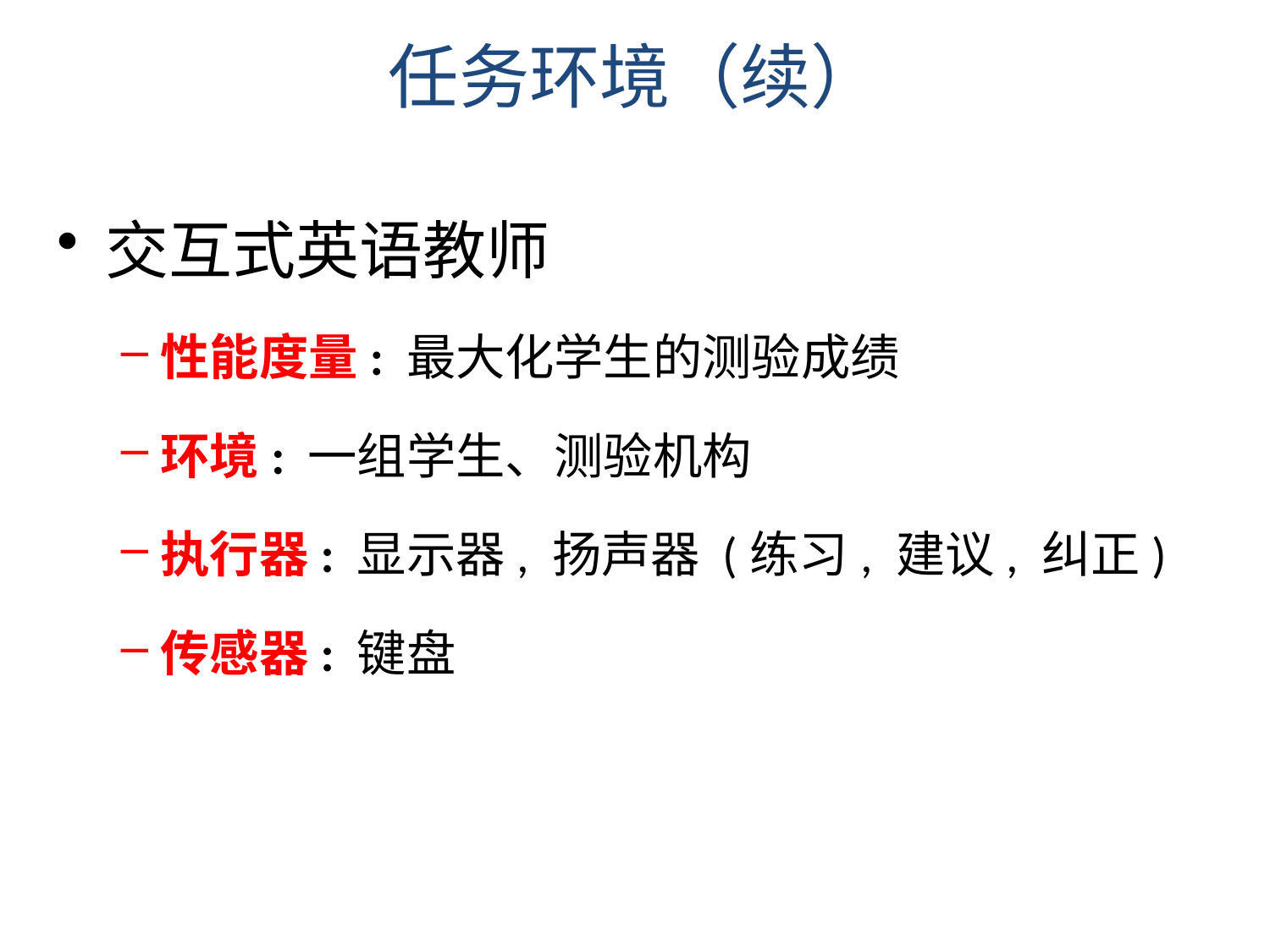

任务环境（续）
交互式英语教师
性能度量: 最大化学生的测验成绩
环境: 一组学生、测验机构
执行器: 显示器, 扬声器 (练习, 建议, 纠正)
传感器: 键盘